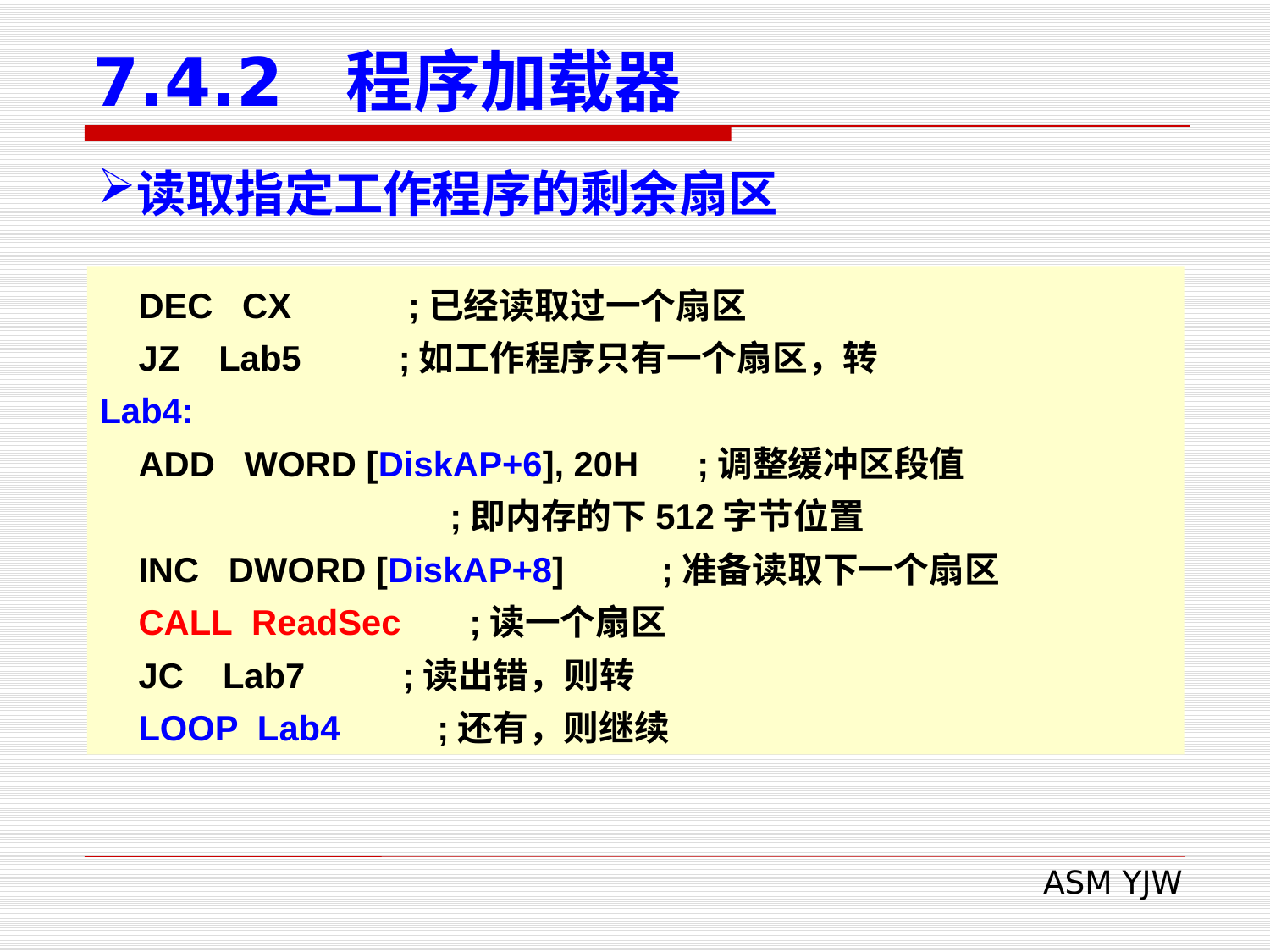

# 7.4.2  程序加载器
读取指定工作程序的剩余扇区
    DEC   CX            ;已经读取过一个扇区
    JZ    Lab5          ;如工作程序只有一个扇区，转
Lab4:
    ADD   WORD [DiskAP+6], 20H      ;调整缓冲区段值
                                    ;即内存的下512字节位置
    INC   DWORD [DiskAP+8]          ;准备读取下一个扇区
    CALL  ReadSec       ;读一个扇区
    JC    Lab7          ;读出错，则转
    LOOP  Lab4          ;还有，则继续